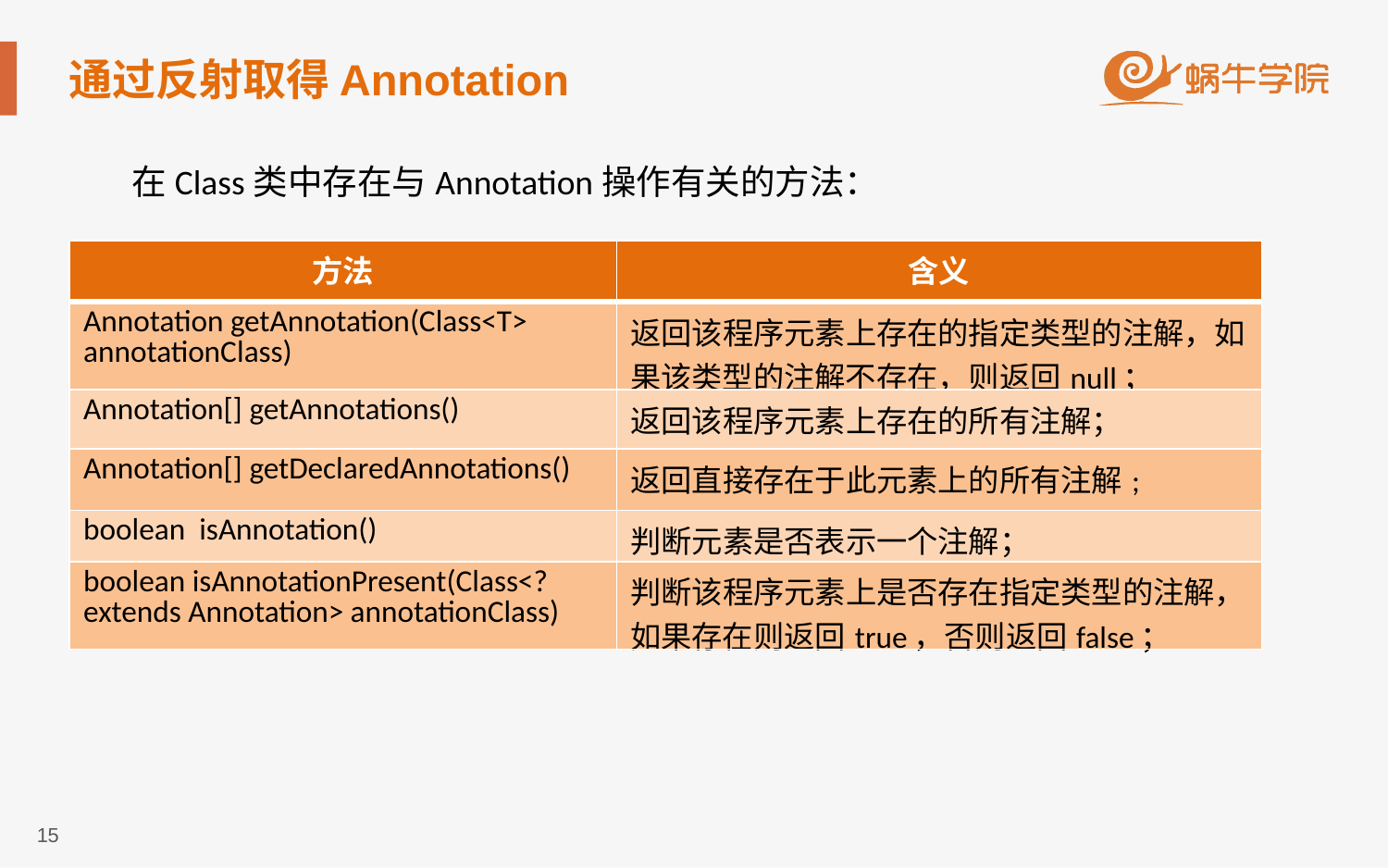

# 通过反射取得Annotation
在Class类中存在与Annotation操作有关的方法：
| 方法 | 含义 |
| --- | --- |
| Annotation getAnnotation(Class<T> annotationClass) | 返回该程序元素上存在的指定类型的注解，如果该类型的注解不存在，则返回null； |
| Annotation[] getAnnotations() | 返回该程序元素上存在的所有注解； |
| Annotation[] getDeclaredAnnotations() | 返回直接存在于此元素上的所有注解; |
| boolean isAnnotation() | 判断元素是否表示一个注解； |
| boolean isAnnotationPresent(Class<? extends Annotation> annotationClass) | 判断该程序元素上是否存在指定类型的注解，如果存在则返回true，否则返回false； |